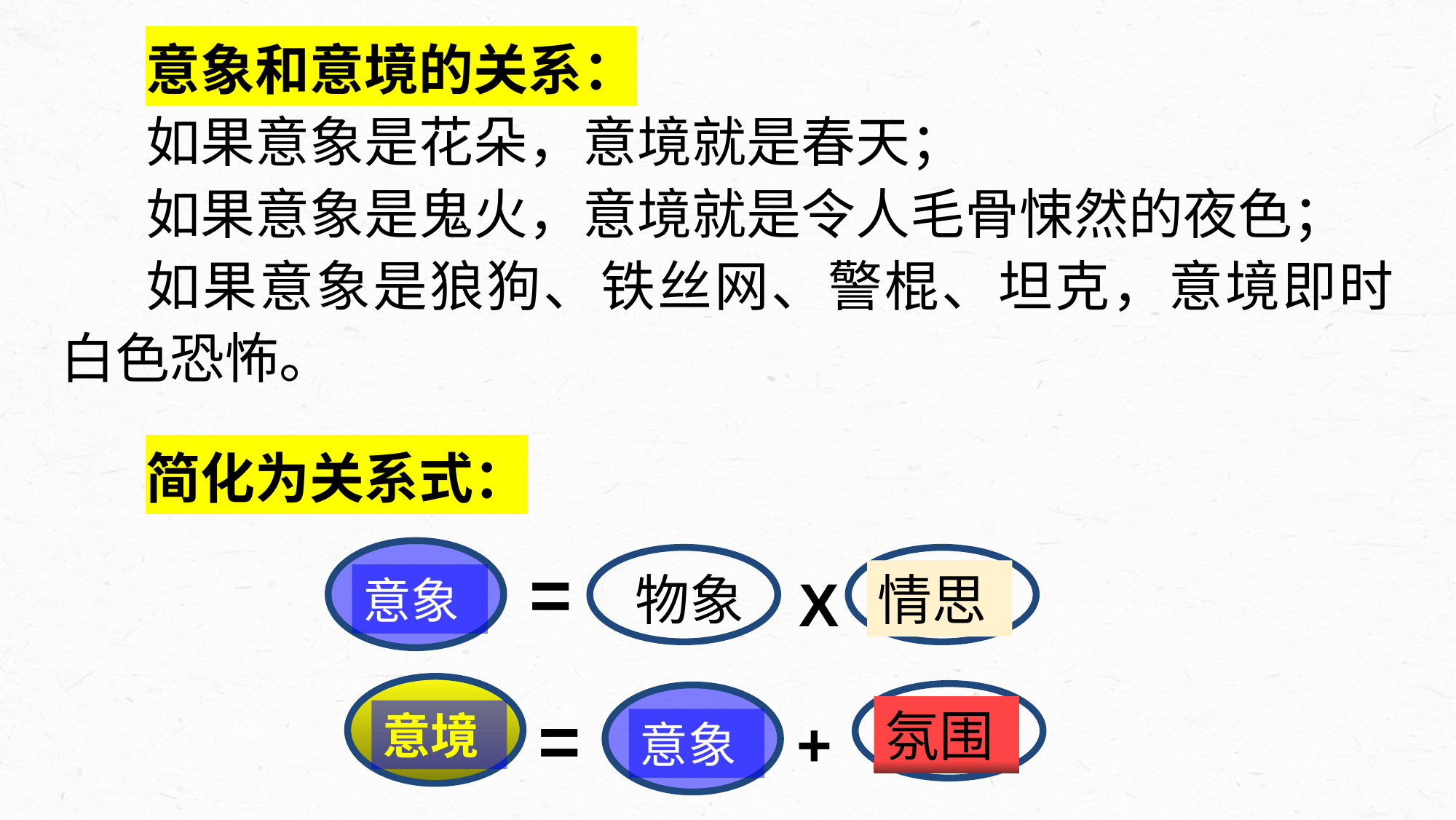

意象和意境的关系：
如果意象是花朵，意境就是春天；
如果意象是鬼火，意境就是令人毛骨悚然的夜色；
如果意象是狼狗、铁丝网、警棍、坦克，意境即时白色恐怖。

简化为关系式：

意象
=

物象

情思
X

意境

=
氛围
+
意象